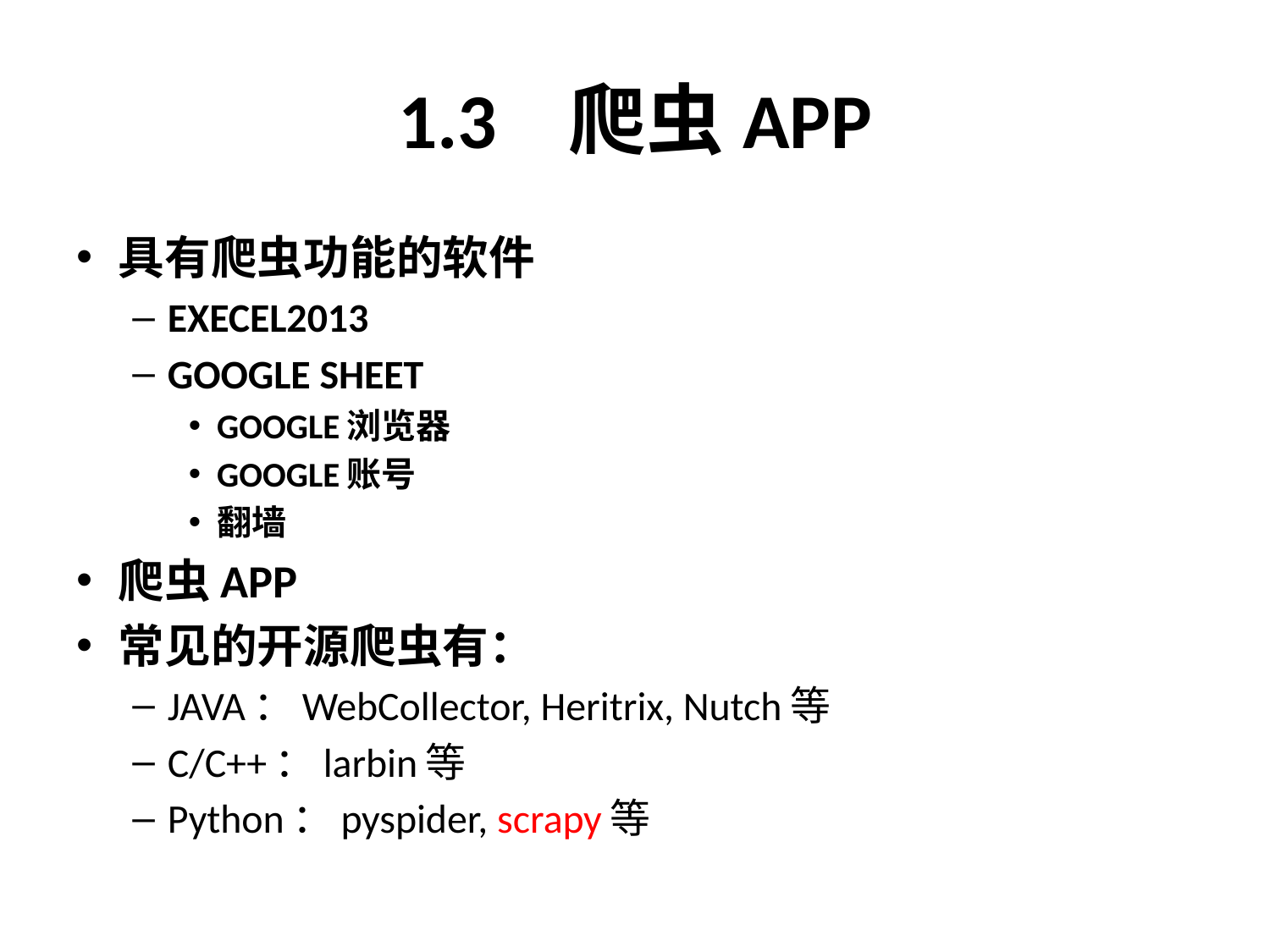

# 1.3   爬虫APP
具有爬虫功能的软件
EXECEL2013
GOOGLE SHEET
GOOGLE浏览器
GOOGLE账号
翻墙
爬虫APP
常见的开源爬虫有：
JAVA：WebCollector, Heritrix, Nutch等
C/C++：larbin等
Python：pyspider, scrapy等